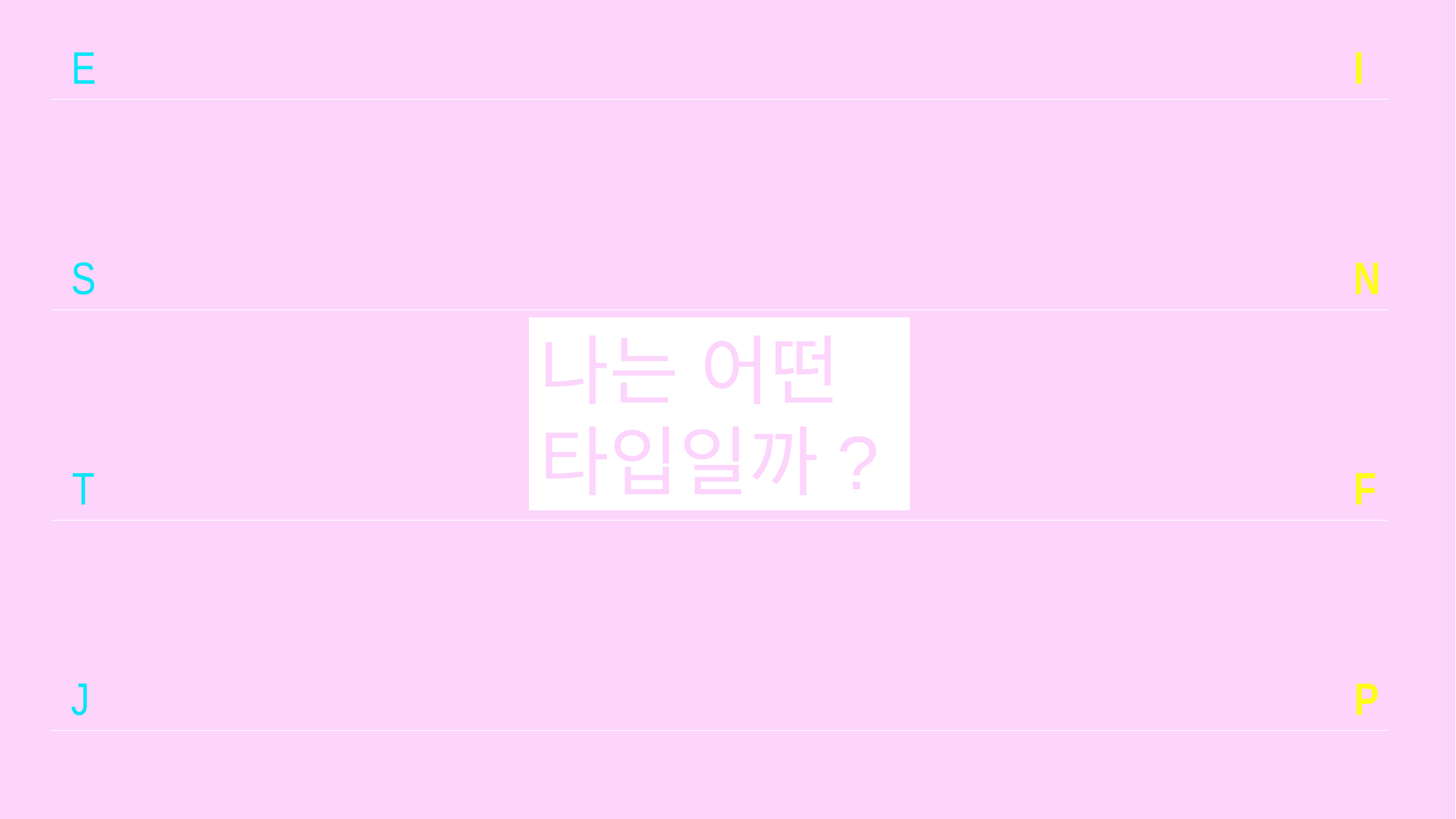

E
I
S
N
나는 어떤 타입일까?
T
F
J
P